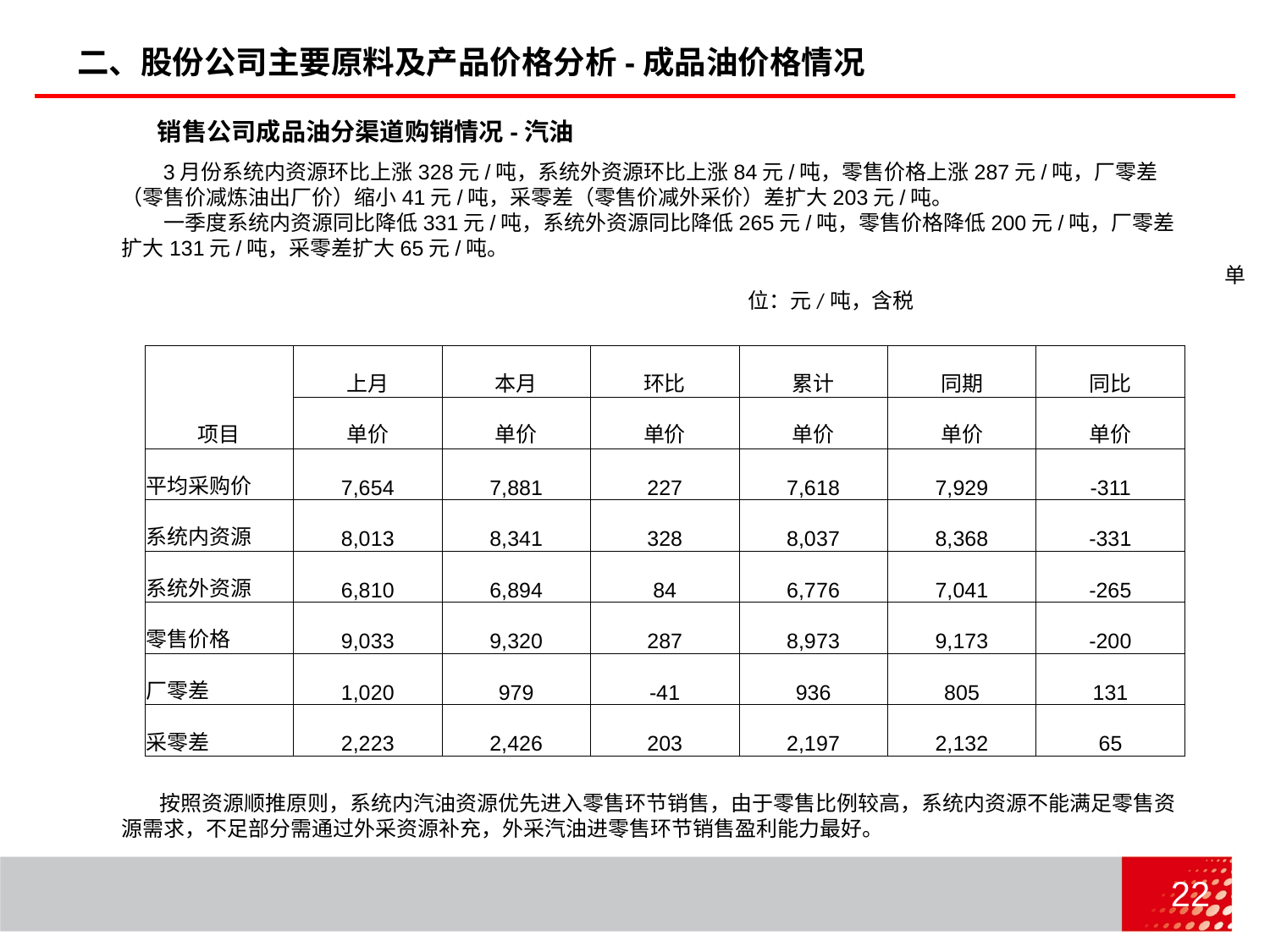

二、股份公司主要原料及产品价格分析-成品油价格情况
销售公司成品油分渠道购销情况-汽油
       3月份系统内资源环比上涨328元/吨，系统外资源环比上涨84元/吨，零售价格上涨287元/吨，厂零差（零售价减炼油出厂价）缩小41元/吨，采零差（零售价减外采价）差扩大203元/吨。
        一季度系统内资源同比降低331元/吨，系统外资源同比降低265元/吨，零售价格降低200元/吨，厂零差扩大131元/吨，采零差扩大65元/吨。
单位：元/吨，含税

| 项目 | 上月 | 本月 | 环比 | 累计 | 同期 | 同比 |
| --- | --- | --- | --- | --- | --- | --- |
|  | 单价 | 单价 | 单价 | 单价 | 单价 | 单价 |
| 平均采购价 | 7,654 | 7,881 | 227 | 7,618 | 7,929 | -311 |
| 系统内资源 | 8,013 | 8,341 | 328 | 8,037 | 8,368 | -331 |
| 系统外资源 | 6,810 | 6,894 | 84 | 6,776 | 7,041 | -265 |
| 零售价格 | 9,033 | 9,320 | 287 | 8,973 | 9,173 | -200 |
| 厂零差 | 1,020 | 979 | -41 | 936 | 805 | 131 |
| 采零差 | 2,223 | 2,426 | 203 | 2,197 | 2,132 | 65 |
       按照资源顺推原则，系统内汽油资源优先进入零售环节销售，由于零售比例较高，系统内资源不能满足零售资源需求，不足部分需通过外采资源补充，外采汽油进零售环节销售盈利能力最好。
2019/4/25
22